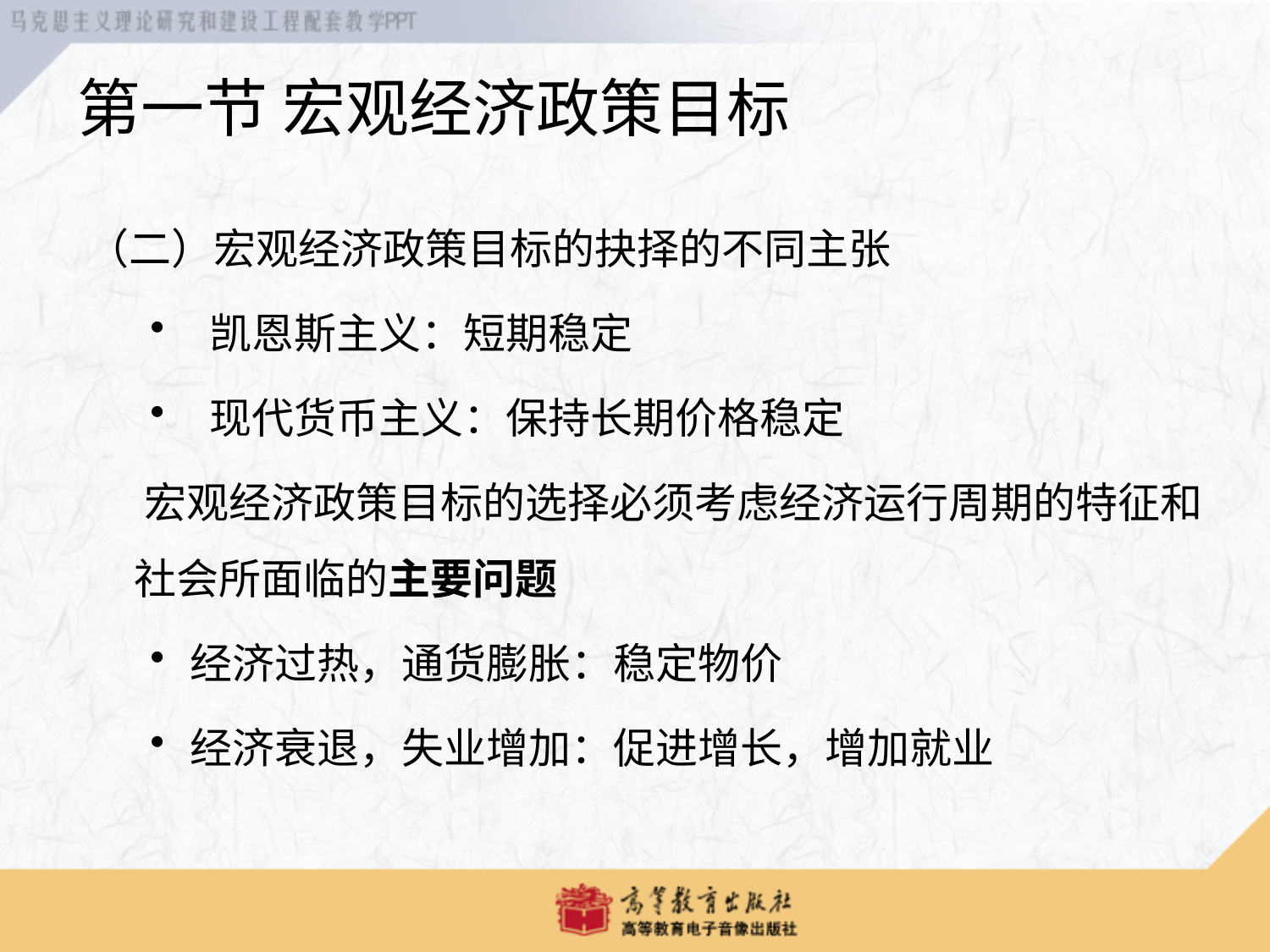

第一节 宏观经济政策目标
（二）宏观经济政策目标的抉择的不同主张
 凯恩斯主义：短期稳定
 现代货币主义：保持长期价格稳定
     宏观经济政策目标的选择必须考虑经济运行周期的特征和社会所面临的主要问题
经济过热，通货膨胀：稳定物价
经济衰退，失业增加：促进增长，增加就业